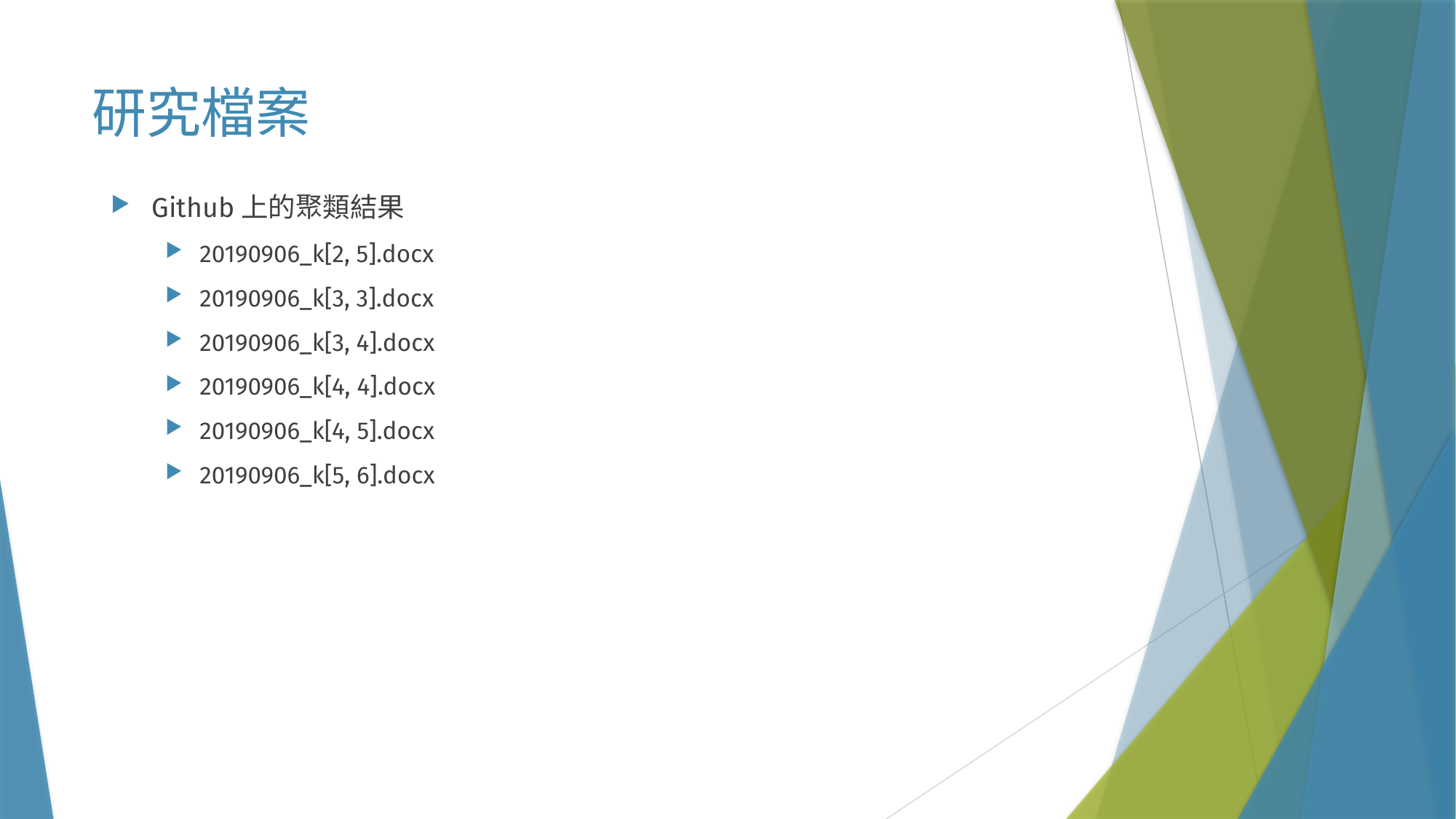

# 研究檔案
Github上的聚類結果
20190906_k[2, 5].docx
20190906_k[3, 3].docx
20190906_k[3, 4].docx
20190906_k[4, 4].docx
20190906_k[4, 5].docx
20190906_k[5, 6].docx